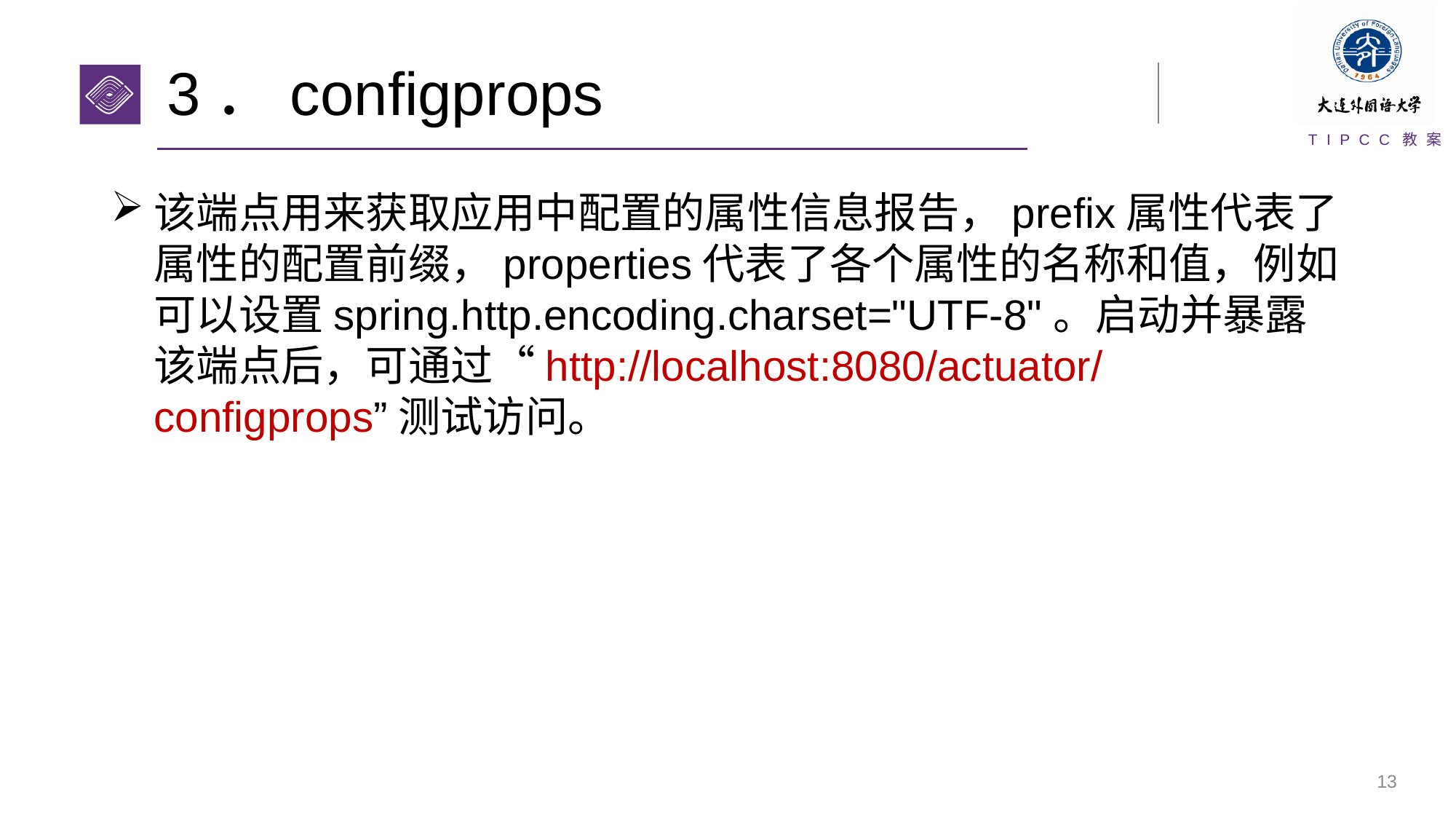

# 3．configprops
该端点用来获取应用中配置的属性信息报告，prefix属性代表了属性的配置前缀，properties代表了各个属性的名称和值，例如可以设置spring.http.encoding.charset="UTF-8"。启动并暴露该端点后，可通过“http://localhost:8080/actuator/configprops”测试访问。
13